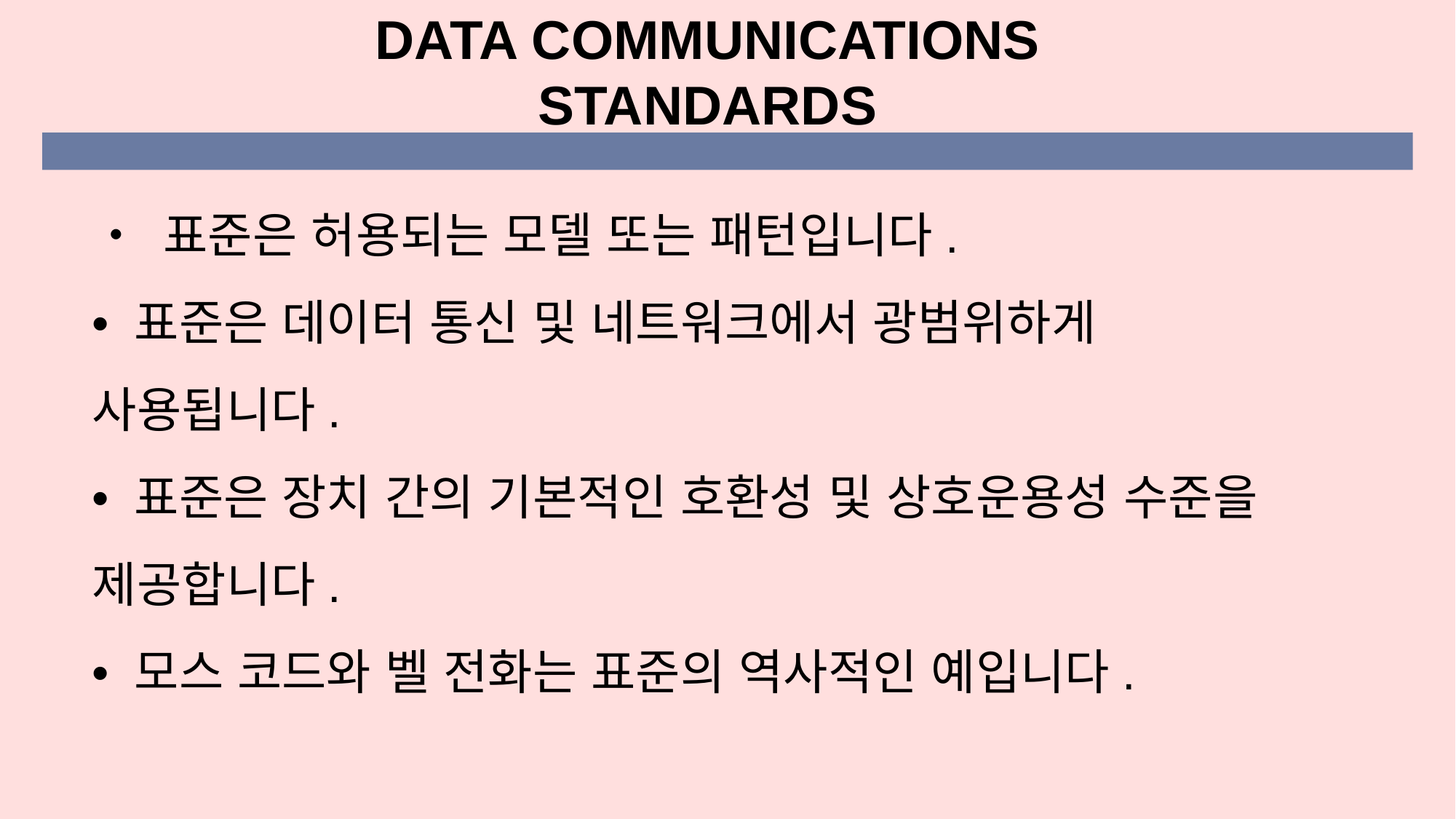

DATA COMMUNICATIONS STANDARDS

• 표준은 허용되는 모델 또는 패턴입니다.
• 표준은 데이터 통신 및 네트워크에서 광범위하게 사용됩니다.
• 표준은 장치 간의 기본적인 호환성 및 상호운용성 수준을 제공합니다.
• 모스 코드와 벨 전화는 표준의 역사적인 예입니다.